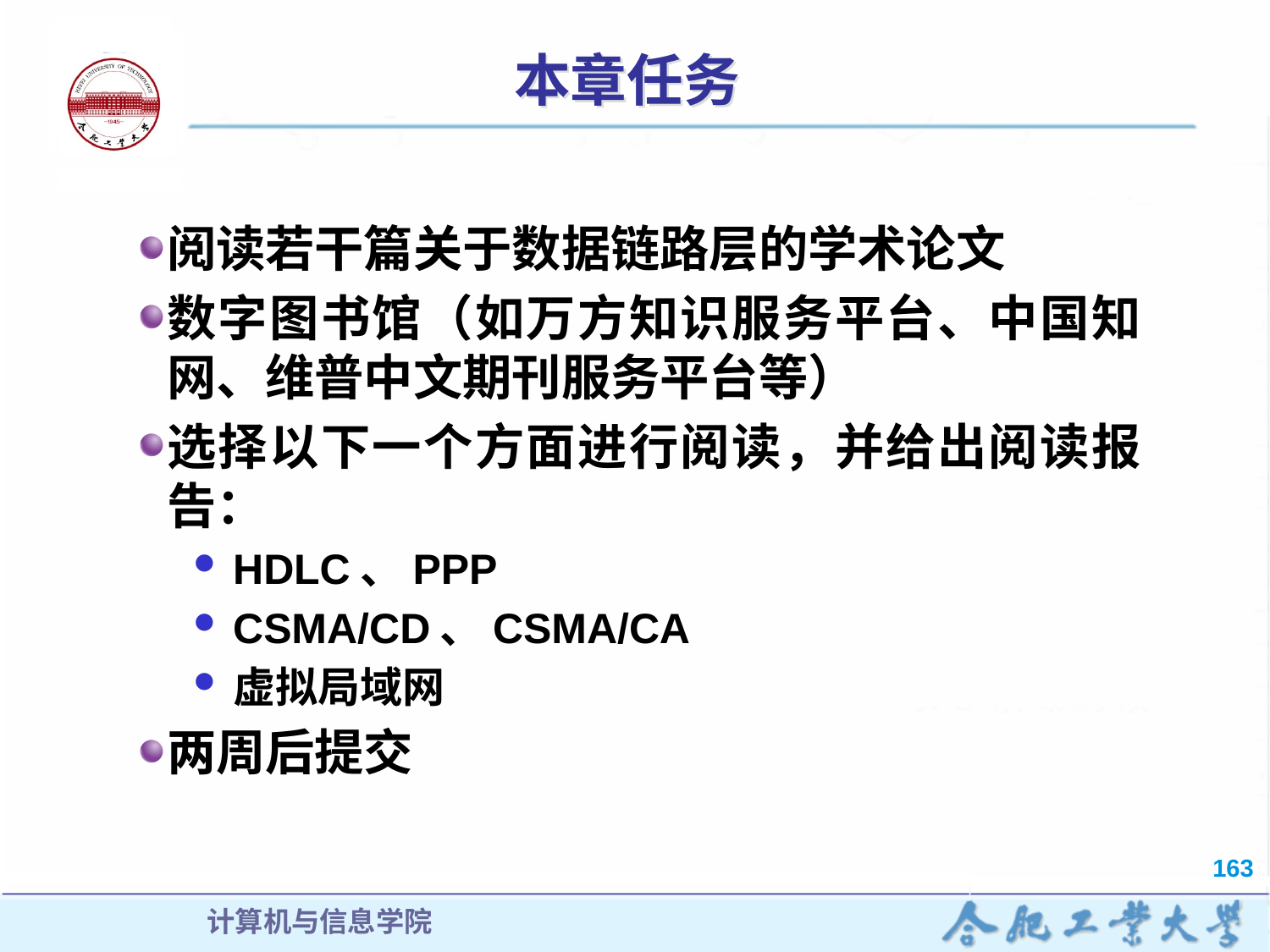

# 本章任务
阅读若干篇关于数据链路层的学术论文
数字图书馆（如万方知识服务平台、中国知网、维普中文期刊服务平台等）
选择以下一个方面进行阅读，并给出阅读报告：
HDLC、PPP
CSMA/CD、CSMA/CA
虚拟局域网
两周后提交